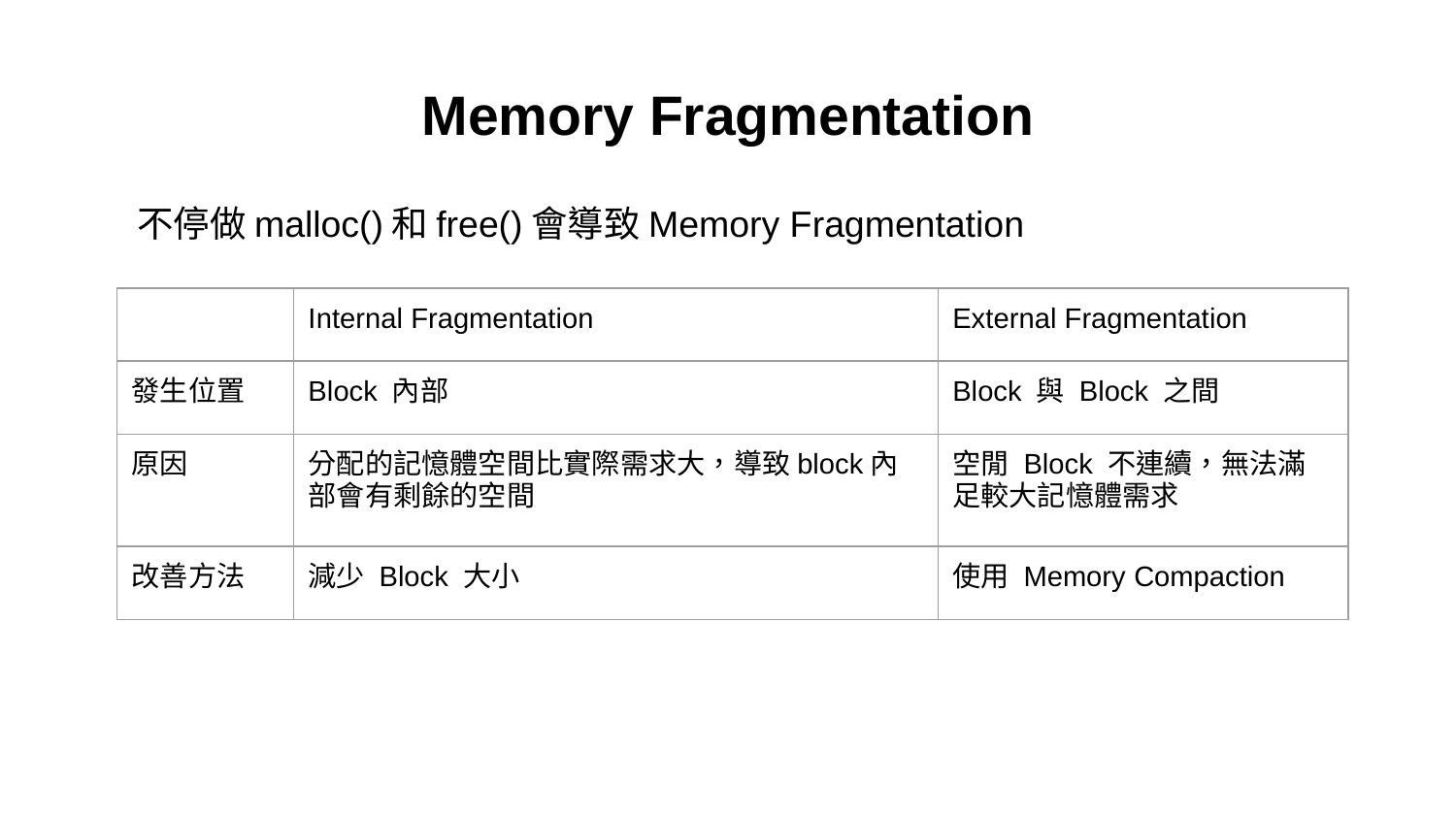

# Memory Fragmentation
不停做malloc()和free()會導致Memory Fragmentation
|  | Internal Fragmentation | External Fragmentation |
| --- | --- | --- |
| 發生位置 | Block 內部 | Block 與 Block 之間 |
| 原因 | 分配的記憶體空間比實際需求大，導致block內部會有剩餘的空間 | 空閒 Block 不連續，無法滿足較大記憶體需求 |
| 改善方法 | 減少 Block 大小 | 使用 Memory Compaction |